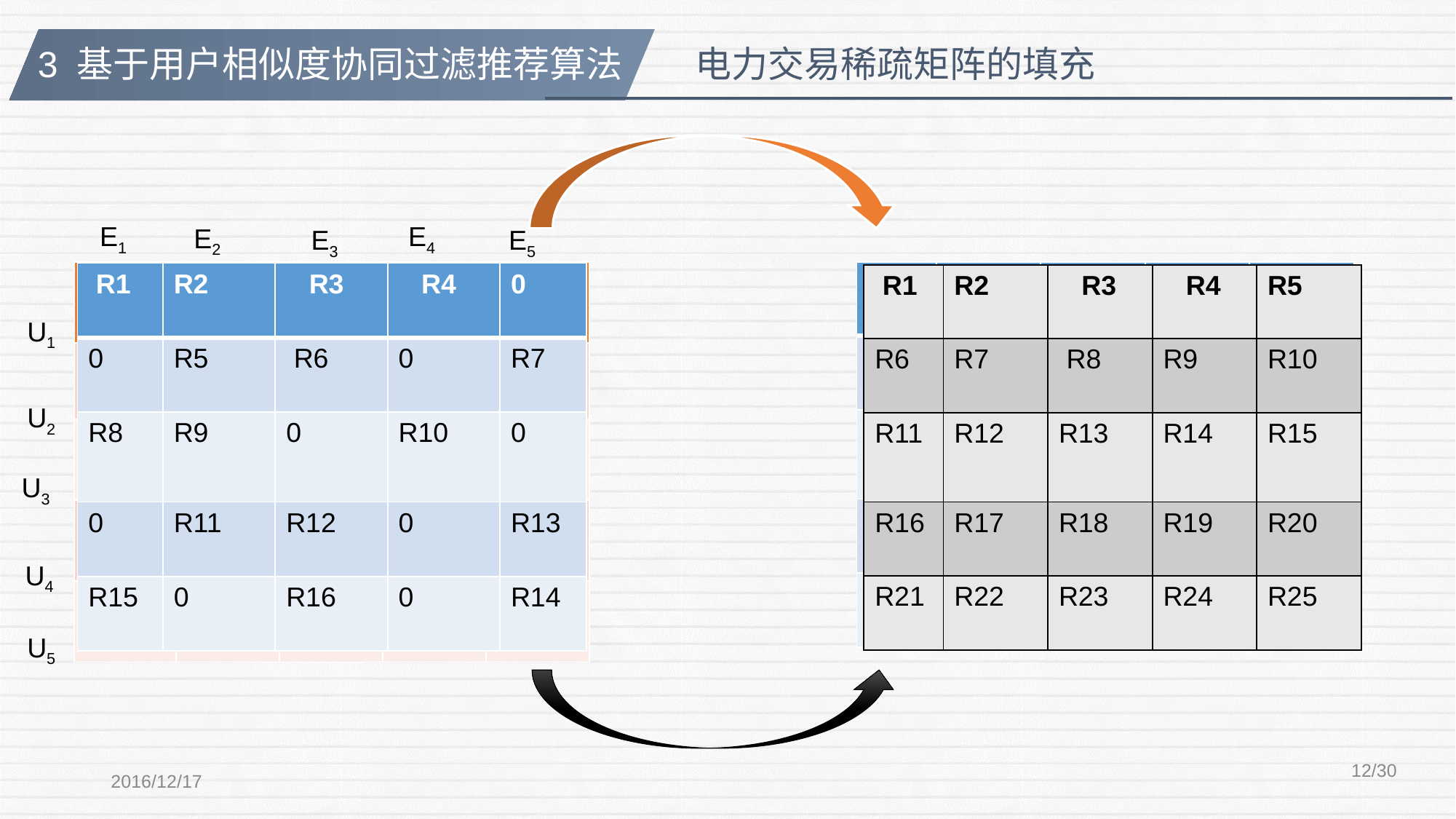

3 基于用户相似度协同过滤推荐算法
电力交易稀疏矩阵的填充
E1
E4
E2
E3
E5
| R11 | MISS | R13 | MISS | MISS |
| --- | --- | --- | --- | --- |
| MISS | R22 | R23 | MISS | MISS |
| R31 | MISS | MISS | R34 | MISS |
| MISS | MISS | R43 | MISS | R45 |
| R51 | R52 | MISS | MISS | R55 |
| R1 | R2 | R3 | R4 | 0 |
| --- | --- | --- | --- | --- |
| 0 | R5 | R6 | 0 | R7 |
| R8 | R9 | 0 | R10 | 0 |
| 0 | R11 | R12 | 0 | R13 |
| R15 | 0 | R16 | 0 | R14 |
| R1 | R2 | R3 | R4 | 0 |
| --- | --- | --- | --- | --- |
| 0 | R5 | R6 | 0 | R7 |
| R8 | R9 | 0 | R10 | 0 |
| 0 | R11 | R12 | 0 | R13 |
| R15 | 0 | R16 | 0 | R14 |
| R1 | R2 | R3 | R4 | R5 |
| --- | --- | --- | --- | --- |
| R6 | R7 | R8 | R9 | R10 |
| R11 | R12 | R13 | R14 | R15 |
| R16 | R17 | R18 | R19 | R20 |
| R21 | R22 | R23 | R24 | R25 |
U1
U2
U3
U4
U5

12/30
2016/12/17